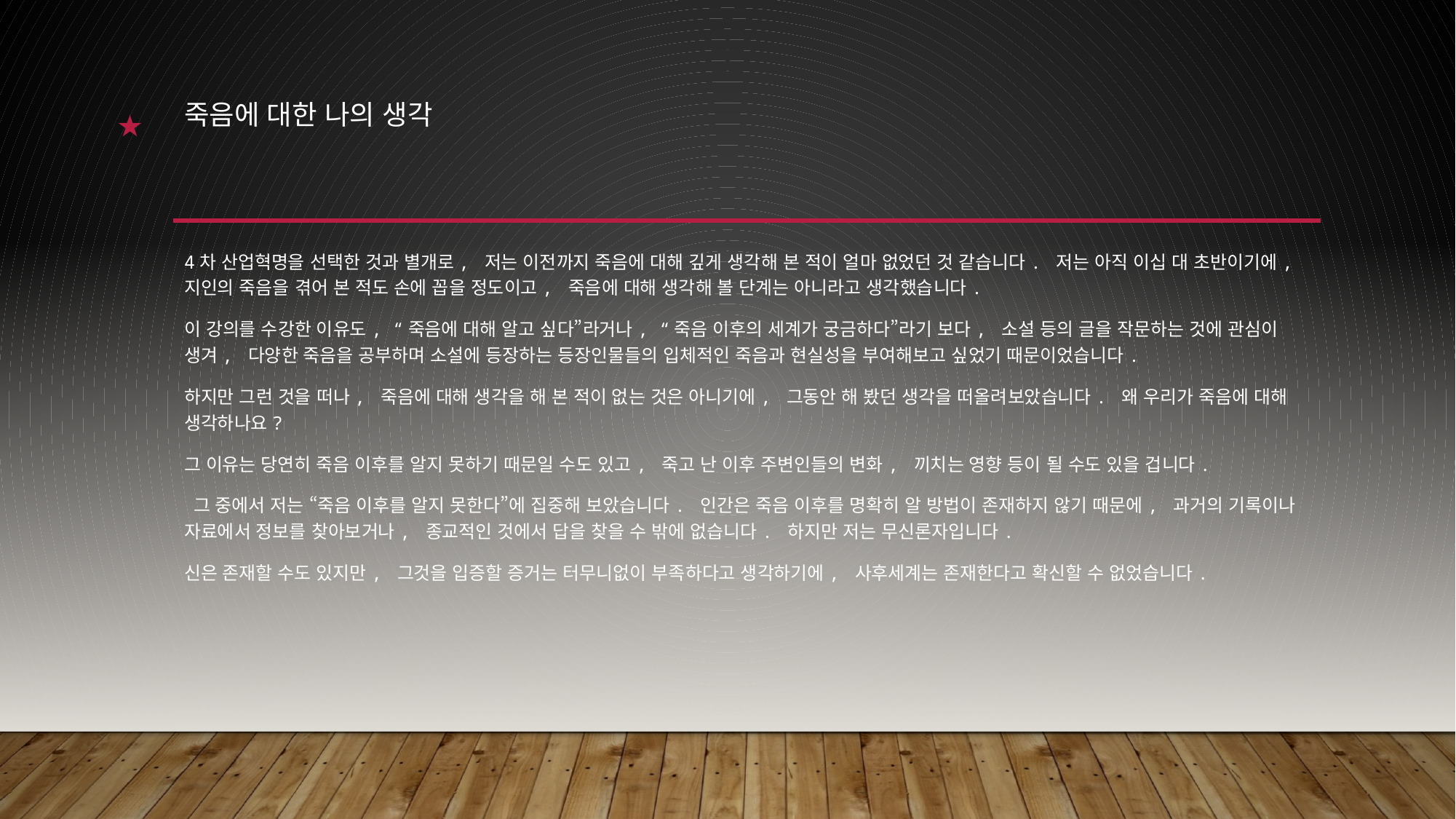

★
# 죽음에 대한 나의 생각
4차 산업혁명을 선택한 것과 별개로, 저는 이전까지 죽음에 대해 깊게 생각해 본 적이 얼마 없었던 것 같습니다. 저는 아직 이십 대 초반이기에, 지인의 죽음을 겪어 본 적도 손에 꼽을 정도이고, 죽음에 대해 생각해 볼 단계는 아니라고 생각했습니다.
이 강의를 수강한 이유도, “죽음에 대해 알고 싶다”라거나, “죽음 이후의 세계가 궁금하다”라기 보다, 소설 등의 글을 작문하는 것에 관심이 생겨, 다양한 죽음을 공부하며 소설에 등장하는 등장인물들의 입체적인 죽음과 현실성을 부여해보고 싶었기 때문이었습니다.
하지만 그런 것을 떠나, 죽음에 대해 생각을 해 본 적이 없는 것은 아니기에, 그동안 해 봤던 생각을 떠올려보았습니다. 왜 우리가 죽음에 대해 생각하나요?
그 이유는 당연히 죽음 이후를 알지 못하기 때문일 수도 있고, 죽고 난 이후 주변인들의 변화, 끼치는 영향 등이 될 수도 있을 겁니다.
 그 중에서 저는 “죽음 이후를 알지 못한다”에 집중해 보았습니다. 인간은 죽음 이후를 명확히 알 방법이 존재하지 않기 때문에, 과거의 기록이나 자료에서 정보를 찾아보거나, 종교적인 것에서 답을 찾을 수 밖에 없습니다. 하지만 저는 무신론자입니다.
신은 존재할 수도 있지만, 그것을 입증할 증거는 터무니없이 부족하다고 생각하기에, 사후세계는 존재한다고 확신할 수 없었습니다.